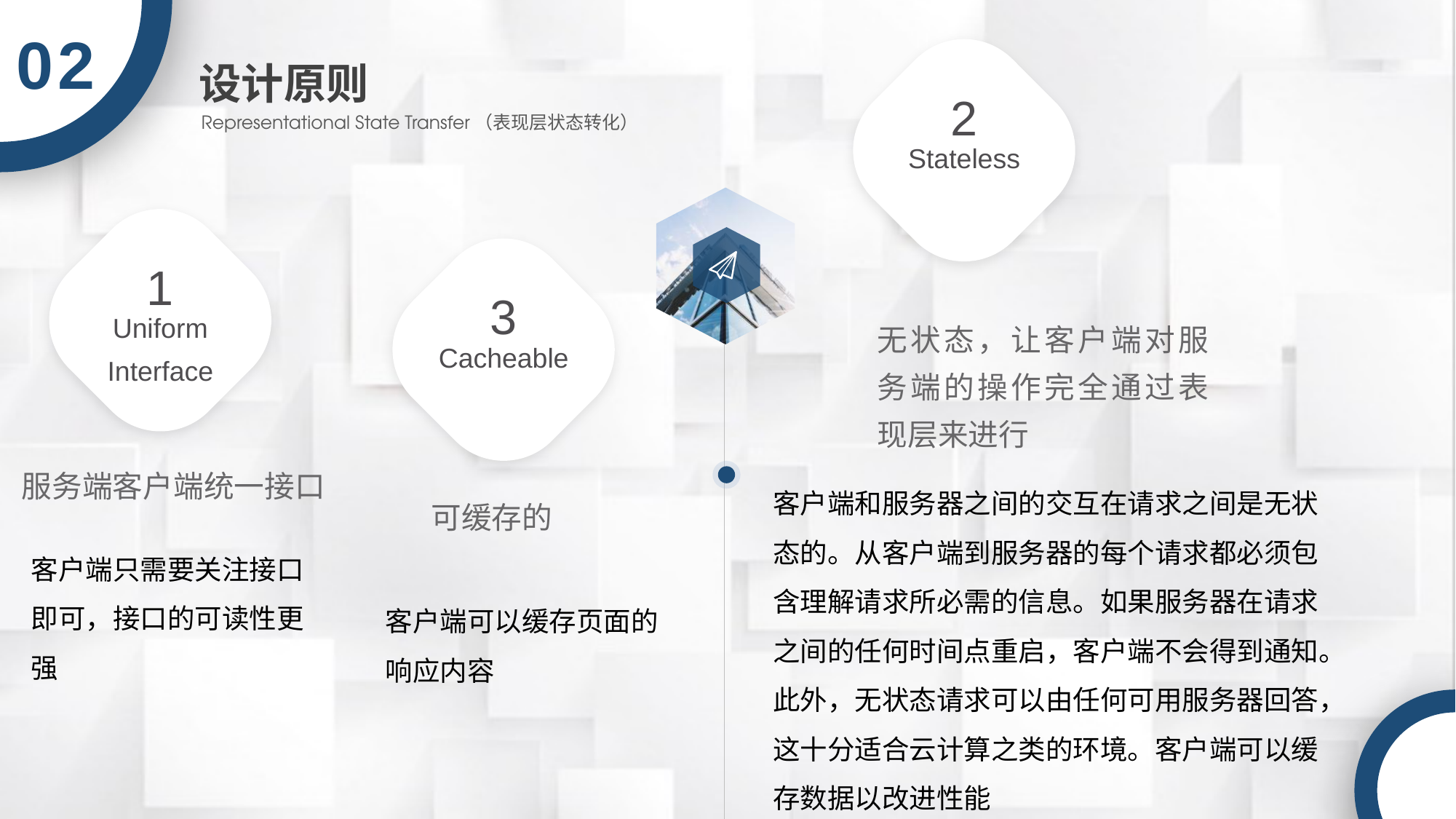

02
设计原则

2
Stateless
Representational State Transfer（表现层状态转化）

1
Uniform Interface

3
Cacheable
无状态，让客户端对服务端的操作完全通过表现层来进行
服务端客户端统一接口

客户端和服务器之间的交互在请求之间是无状态的。从客户端到服务器的每个请求都必须包含理解请求所必需的信息。如果服务器在请求之间的任何时间点重启，客户端不会得到通知。此外，无状态请求可以由任何可用服务器回答，这十分适合云计算之类的环境。客户端可以缓存数据以改进性能
可缓存的
客户端只需要关注接口即可，接口的可读性更强
客户端可以缓存页面的响应内容